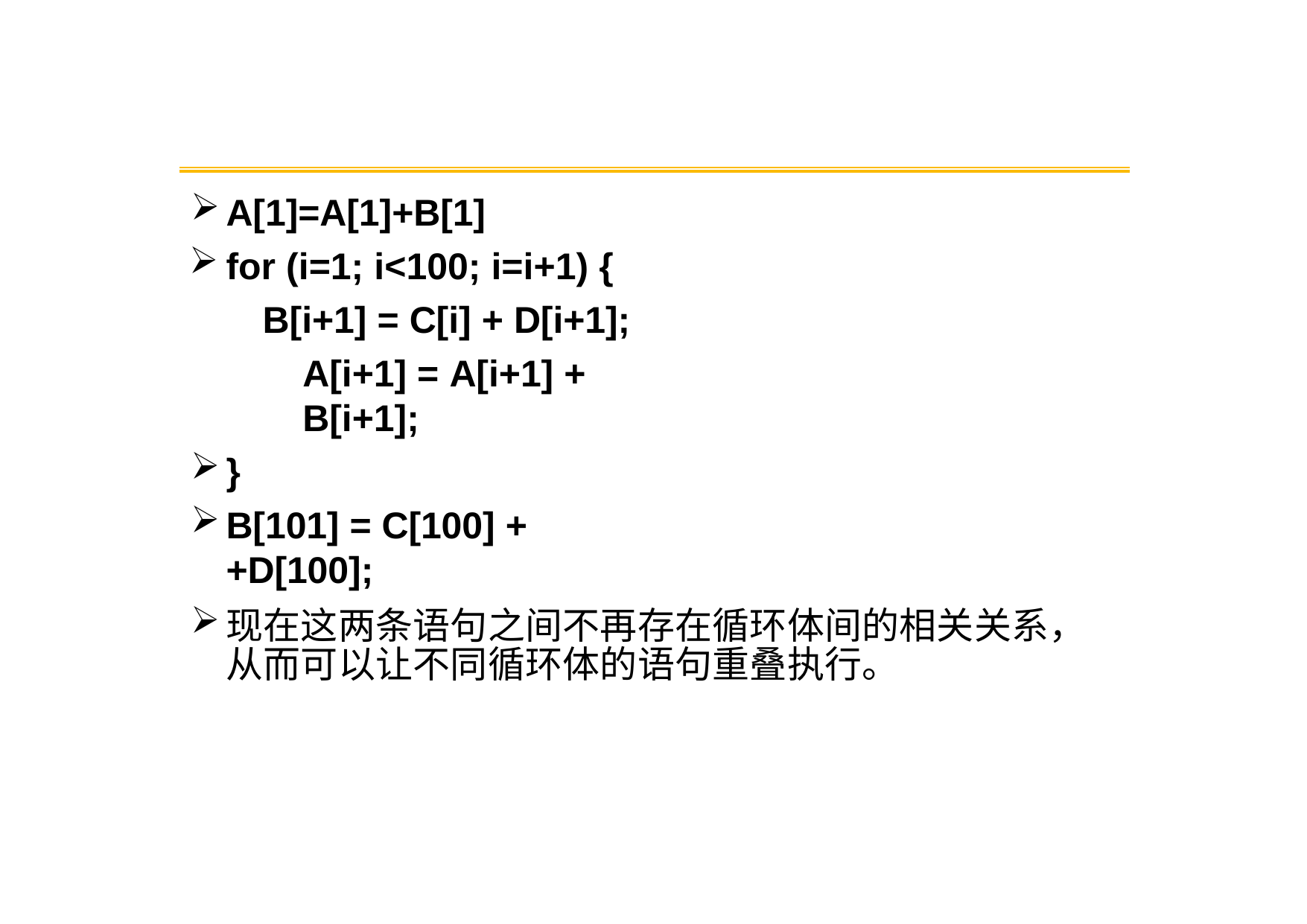

A[1]=A[1]+B[1]
for (i=1; i<100; i=i+1) {       	B[i+1] = C[i] + D[i+1];
A[i+1] = A[i+1] + B[i+1];
}
B[101] = C[100] + +D[100];
现在这两条语句之间不再存在循环体间的相关关系， 从而可以让不同循环体的语句重叠执行。